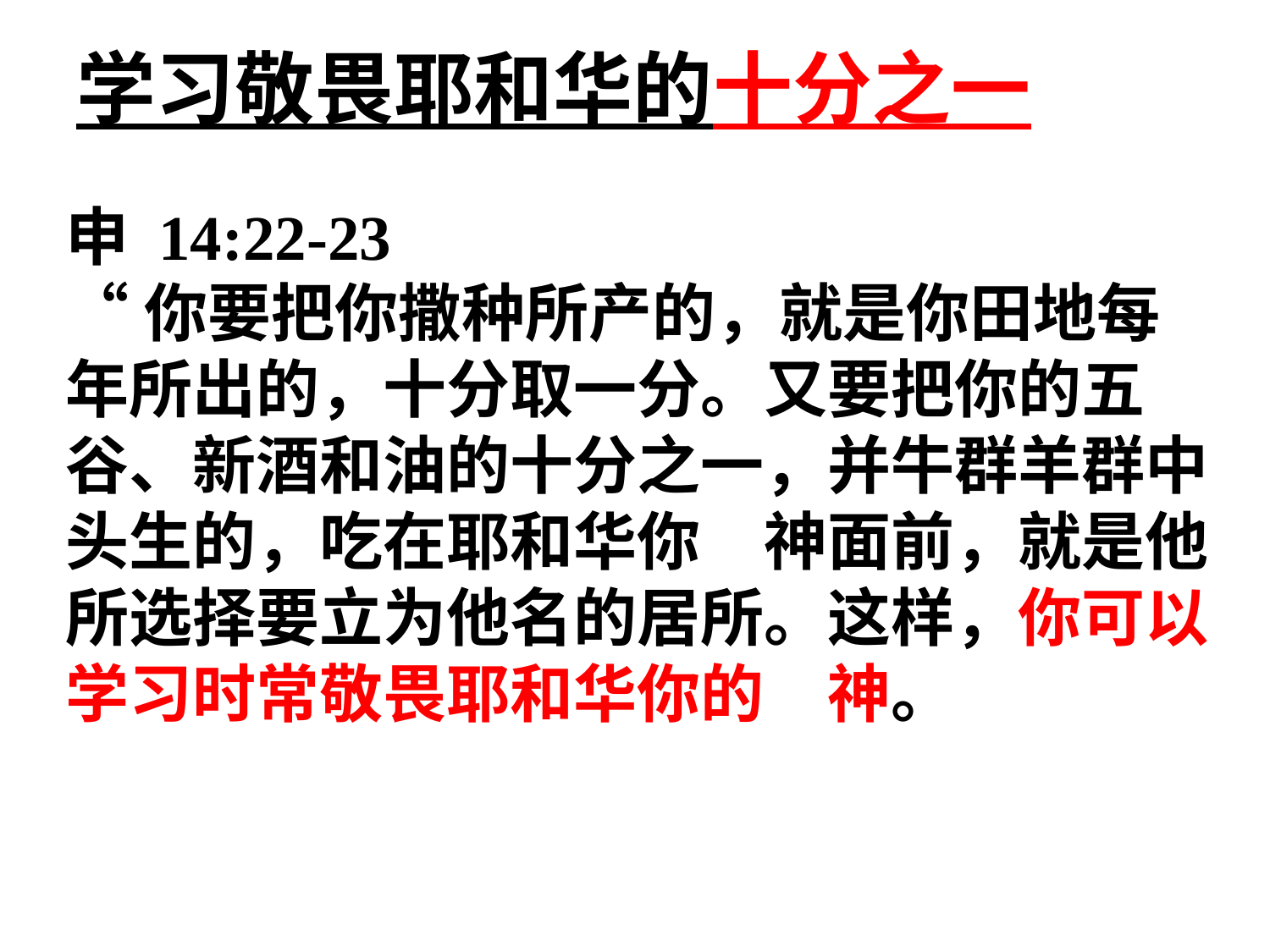

学习敬畏耶和华的十分之一
申 14:22-23
“你要把你撒种所产的，就是你田地每年所出的，十分取一分。又要把你的五谷、新酒和油的十分之一，并牛群羊群中头生的，吃在耶和华你　神面前，就是他所选择要立为他名的居所。这样，你可以学习时常敬畏耶和华你的　神。